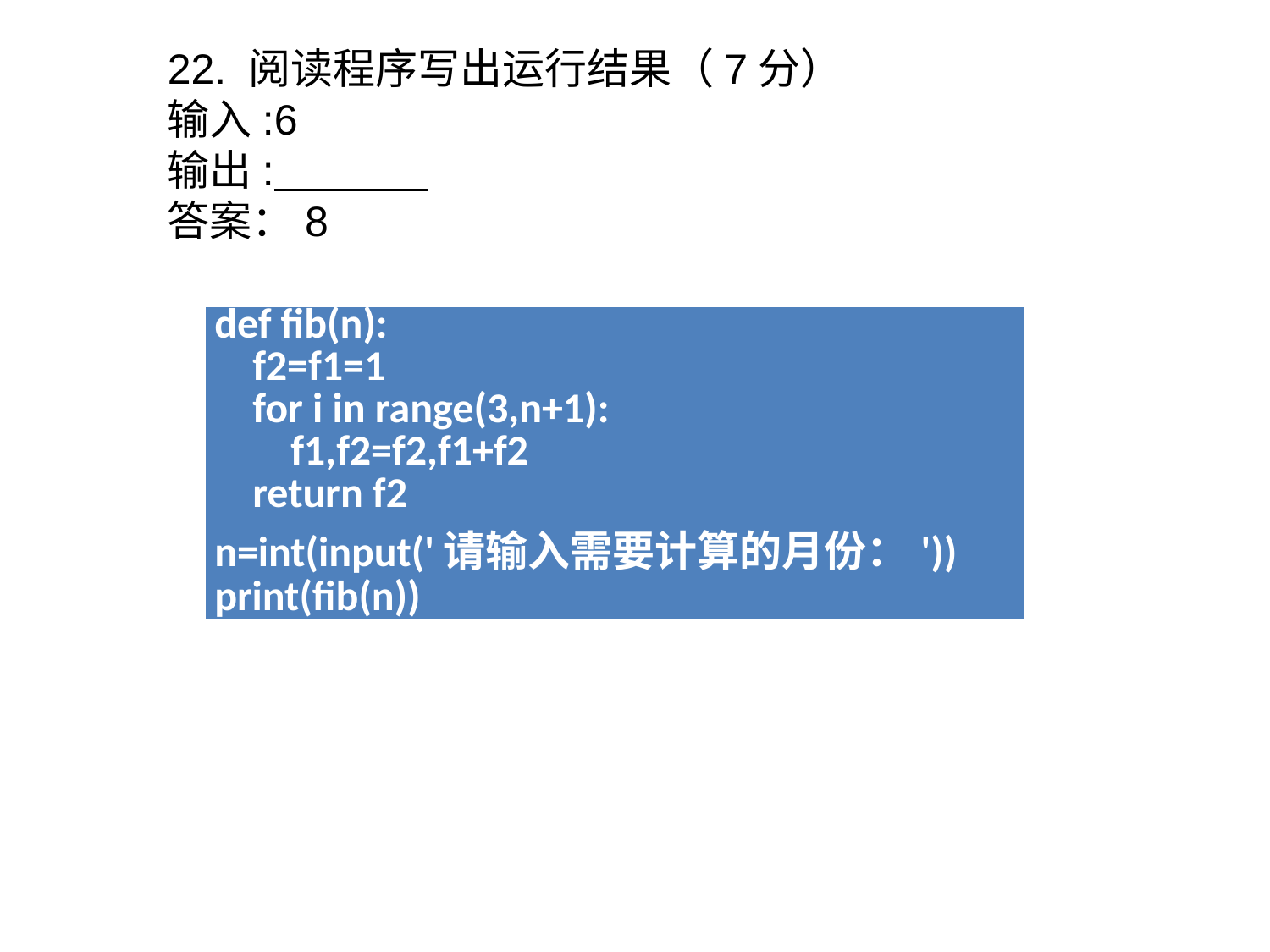

22. 阅读程序写出运行结果（7分）
输入:6
输出:
答案：8
| def fib(n): f2=f1=1 for i in range(3,n+1): f1,f2=f2,f1+f2 return f2 n=int(input('请输入需要计算的月份：')) print(fib(n)) |
| --- |